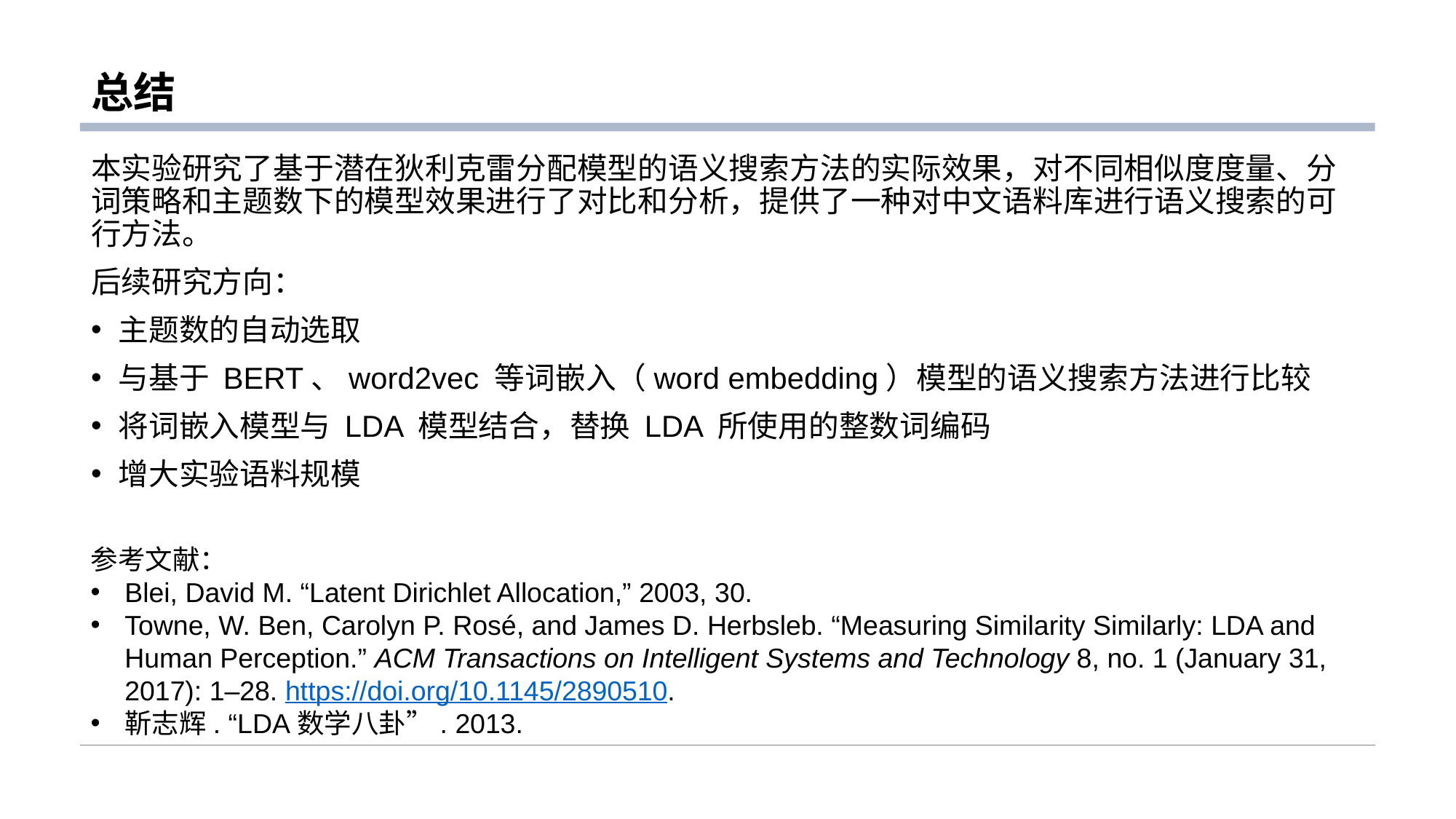

# 总结
本实验研究了基于潜在狄利克雷分配模型的语义搜索方法的实际效果，对不同相似度度量、分词策略和主题数下的模型效果进行了对比和分析，提供了一种对中文语料库进行语义搜索的可行方法。
后续研究方向：
主题数的自动选取
与基于 BERT、word2vec 等词嵌入（word embedding）模型的语义搜索方法进行比较
将词嵌入模型与 LDA 模型结合，替换 LDA 所使用的整数词编码
增大实验语料规模

参考文献：
Blei, David M. “Latent Dirichlet Allocation,” 2003, 30.
Towne, W. Ben, Carolyn P. Rosé, and James D. Herbsleb. “Measuring Similarity Similarly: LDA and Human Perception.” ACM Transactions on Intelligent Systems and Technology 8, no. 1 (January 31, 2017): 1–28. https://doi.org/10.1145/2890510.
靳志辉. “LDA数学八卦”. 2013.